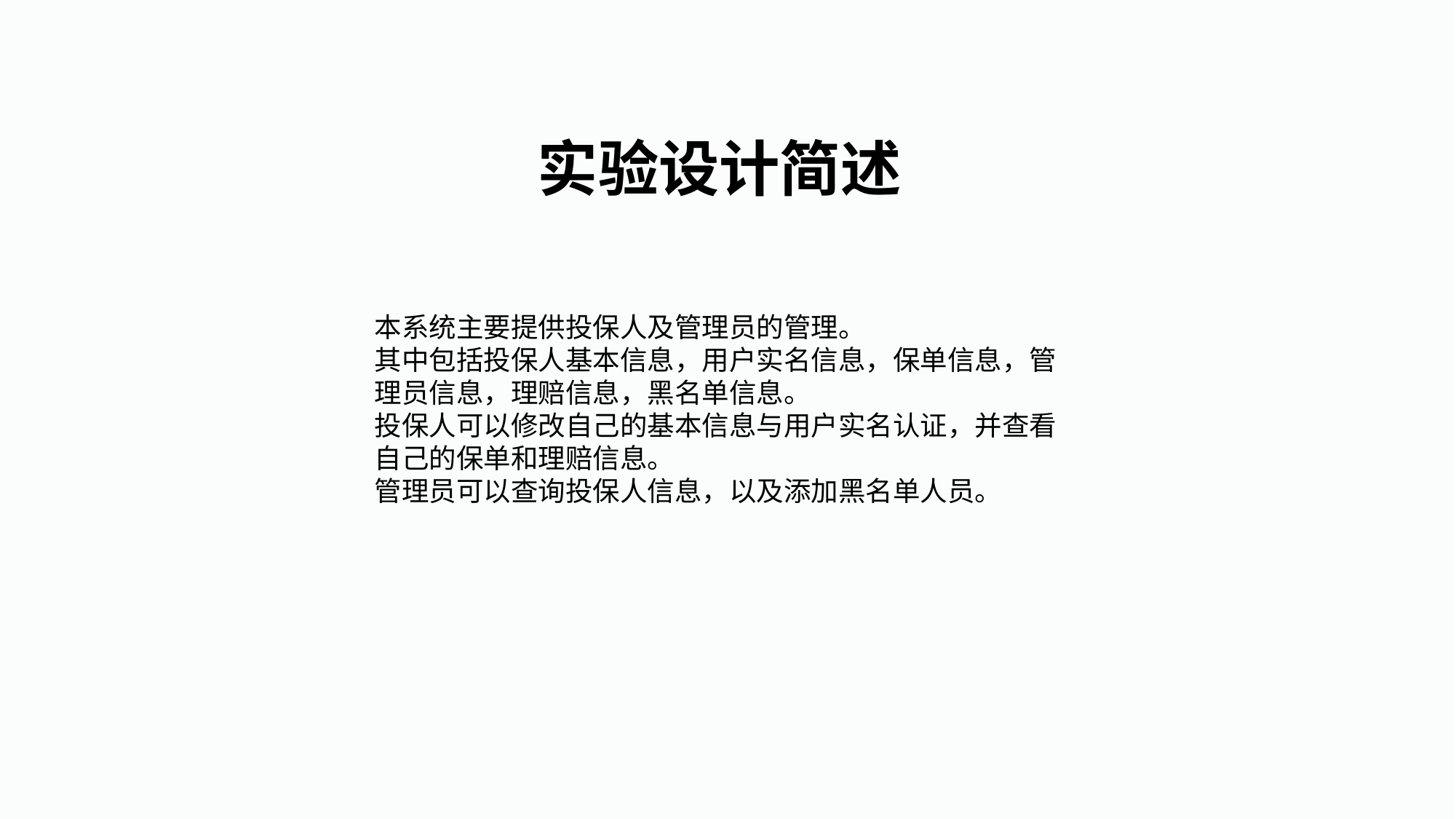

实验设计简述
本系统主要提供投保人及管理员的管理。
其中包括投保人基本信息，用户实名信息，保单信息，管理员信息，理赔信息，黑名单信息。
投保人可以修改自己的基本信息与用户实名认证，并查看自己的保单和理赔信息。
管理员可以查询投保人信息，以及添加黑名单人员。